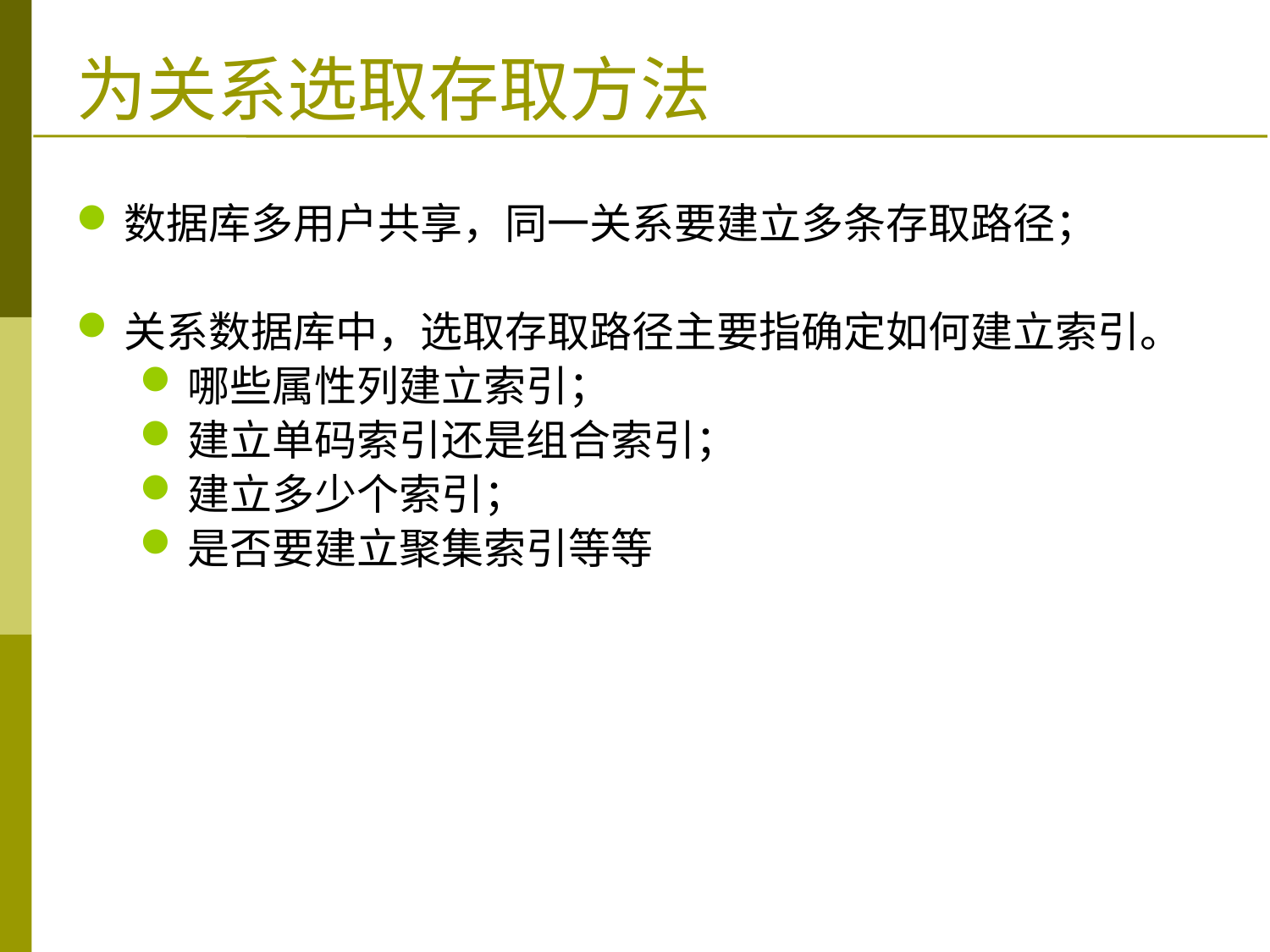

# 为关系选取存取方法
数据库多用户共享，同一关系要建立多条存取路径；

关系数据库中，选取存取路径主要指确定如何建立索引。
哪些属性列建立索引；
建立单码索引还是组合索引；
建立多少个索引；
是否要建立聚集索引等等